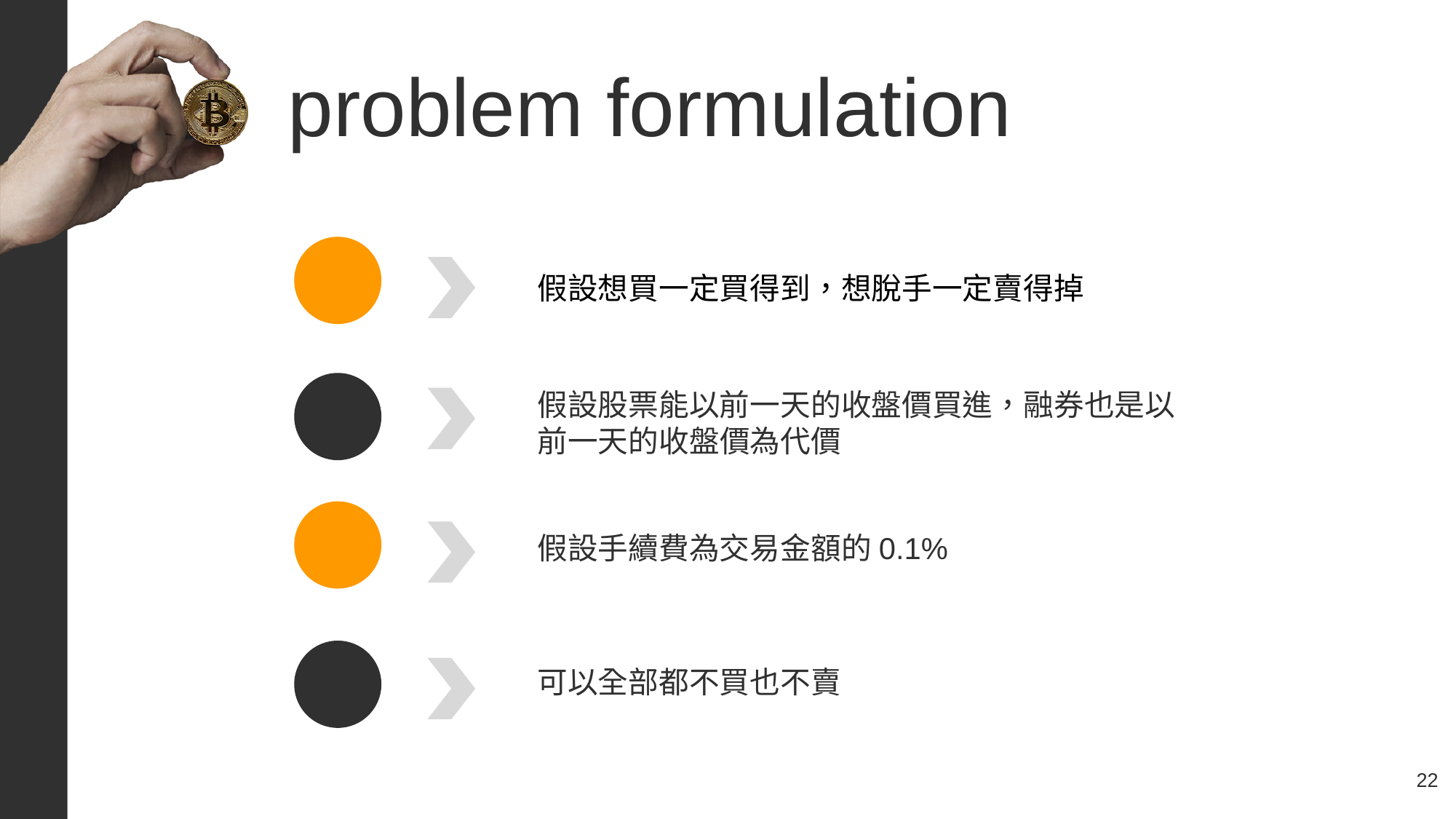

problem formulation

假設想買一定買得到，想脫手一定賣得掉

假設股票能以前一天的收盤價買進，融券也是以前一天的收盤價為代價

假設手續費為交易金額的0.1%

可以全部都不買也不賣
22